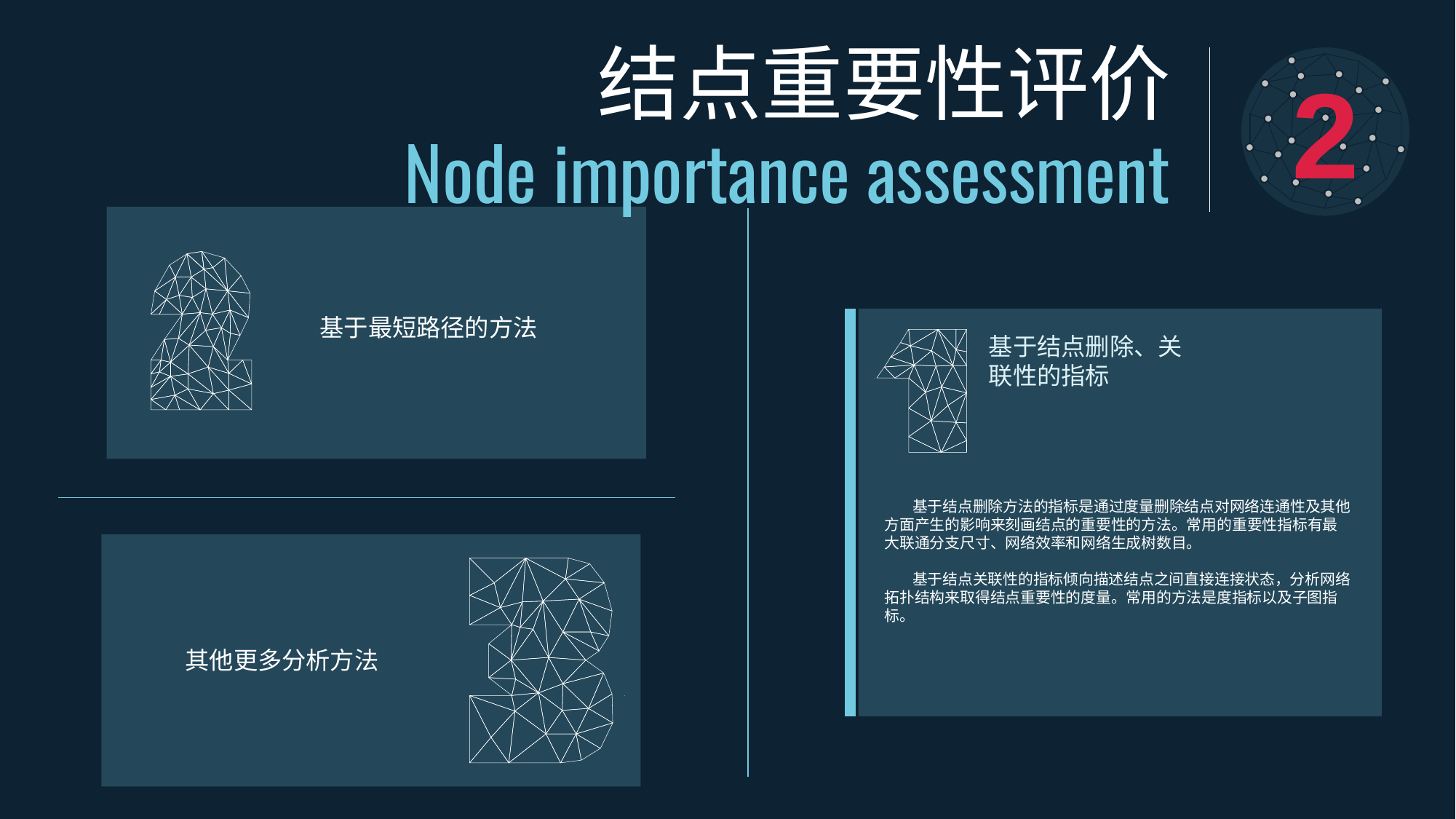

结点重要性评价
Node importance assessment

2

基于最短路径的方法

基于结点删除、关联性的指标

       基于结点删除方法的指标是通过度量删除结点对网络连通性及其他方面产生的影响来刻画结点的重要性的方法。常用的重要性指标有最大联通分支尺寸、网络效率和网络生成树数目。

       基于结点关联性的指标倾向描述结点之间直接连接状态，分析网络拓扑结构来取得结点重要性的度量。常用的方法是度指标以及子图指标。

其他更多分析方法